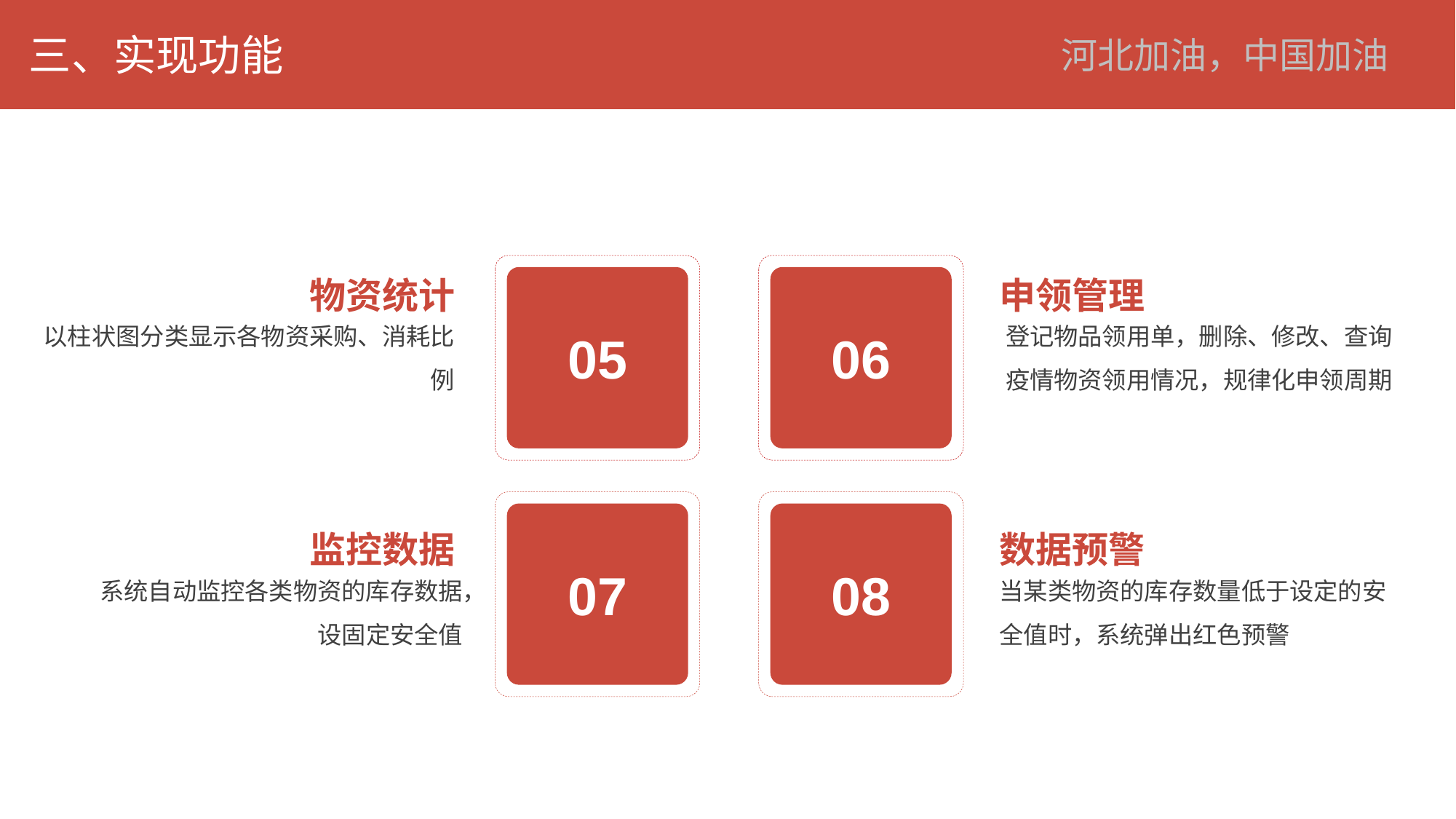

三、实现功能
河北加油，中国加油

物资统计
05
06
申领管理
以柱状图分类显示各物资采购、消耗比例
登记物品领用单，删除、修改、查询疫情物资领用情况，规律化申领周期

07
08
监控数据
数据预警
系统自动监控各类物资的库存数据，设固定安全值
当某类物资的库存数量低于设定的安全值时，系统弹出红色预警